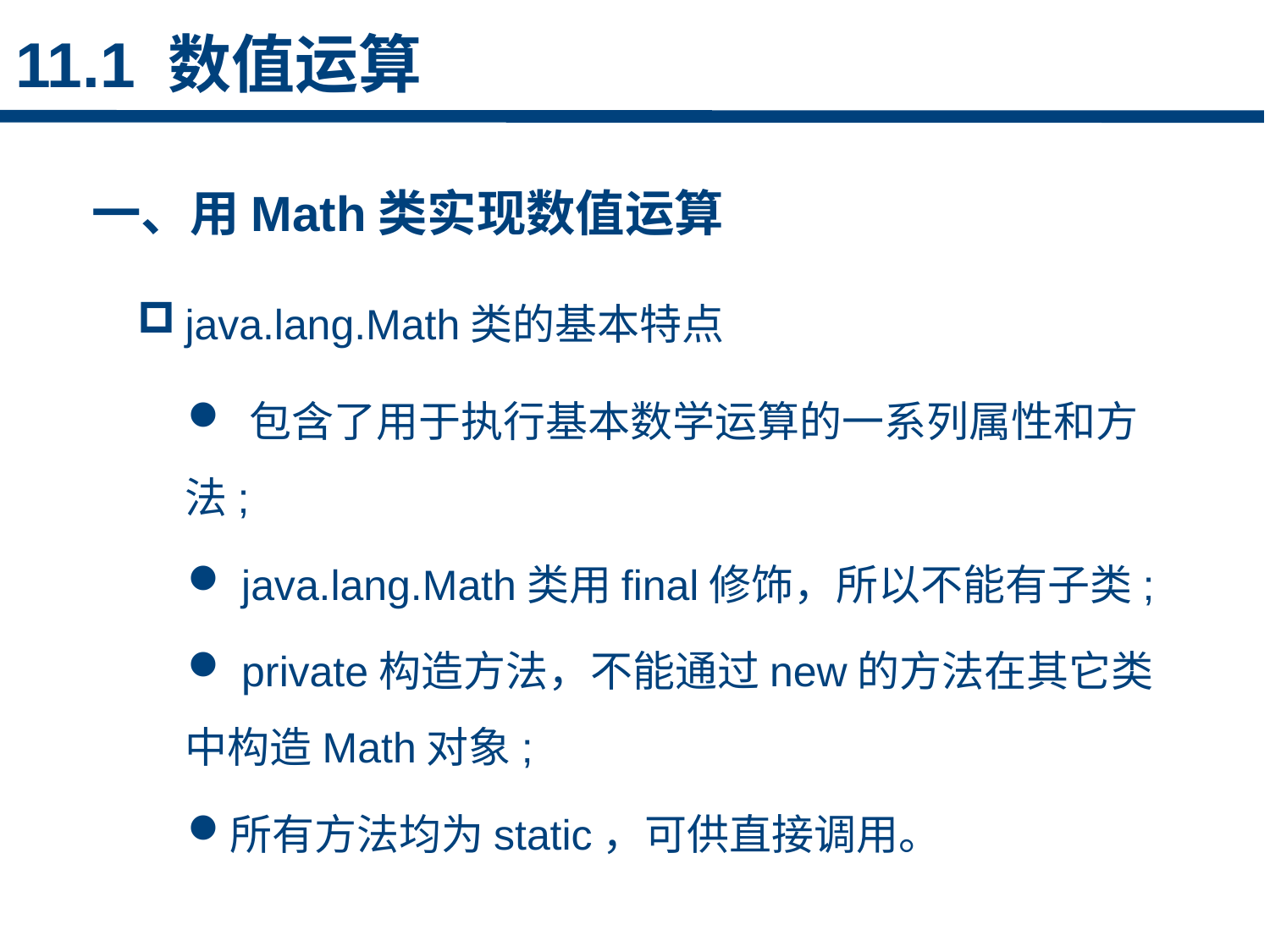

11.1 数值运算
一、用Math类实现数值运算
java.lang.Math类的基本特点
 包含了用于执行基本数学运算的一系列属性和方法;
 java.lang.Math类用final修饰，所以不能有子类;
 private构造方法，不能通过new的方法在其它类中构造Math对象;
所有方法均为static，可供直接调用。
点击添加文本
点击添加文本
点击添加文本
点击添加文本